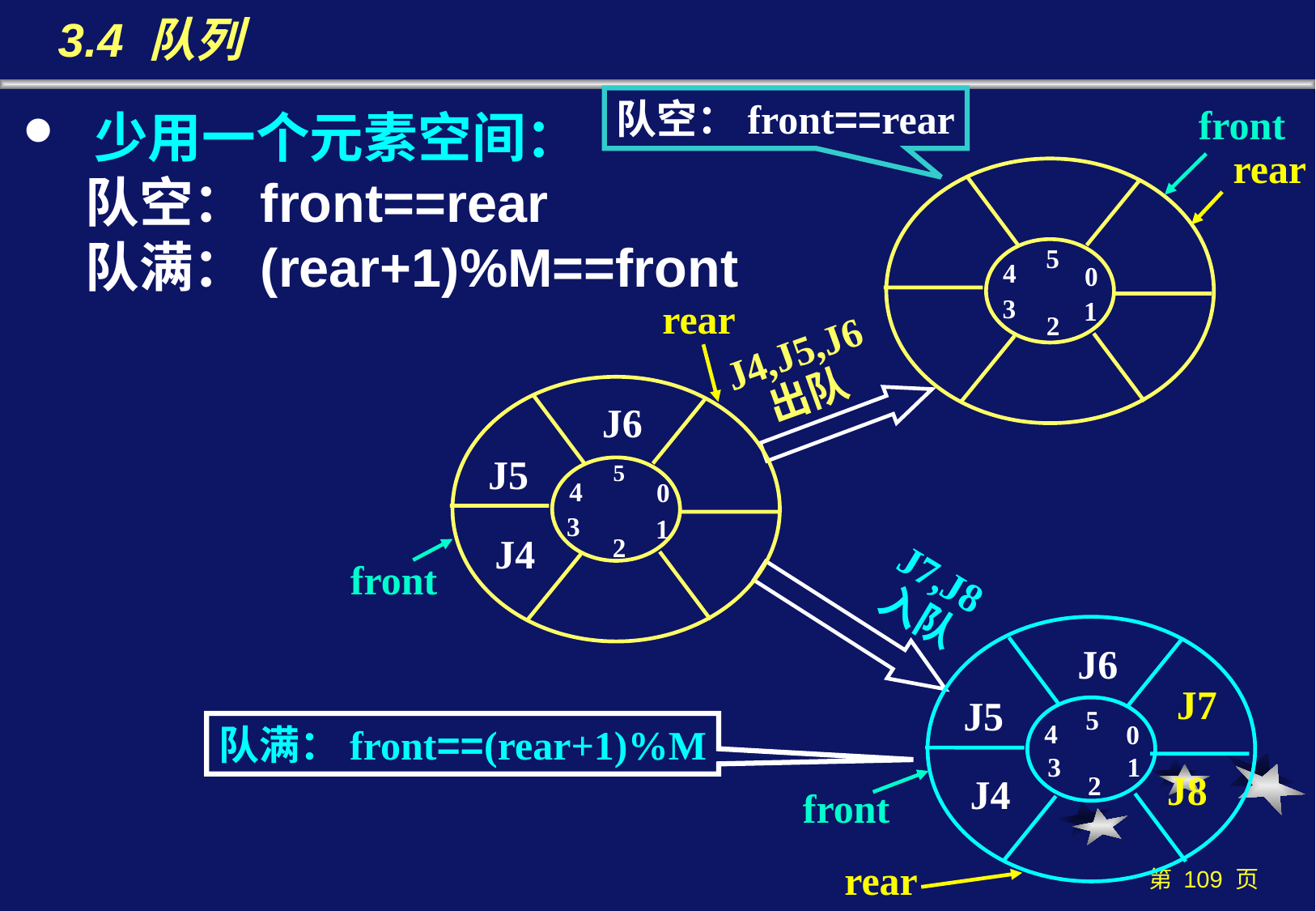

# 3.4 队列
队空：front==rear
front
rear

5
4
0

3
1

2

 少用一个元素空间：
    队空：front==rear
    队满：(rear+1)%M==front
rear

J6

J5
5
4
0

3
1

J4
2

front

J4,J5,J6
出队

J7,J8
入队

J6

J5
5
4
0
3
1

2
J4

front

J7
队满：front==(rear+1)%M
J8

rear